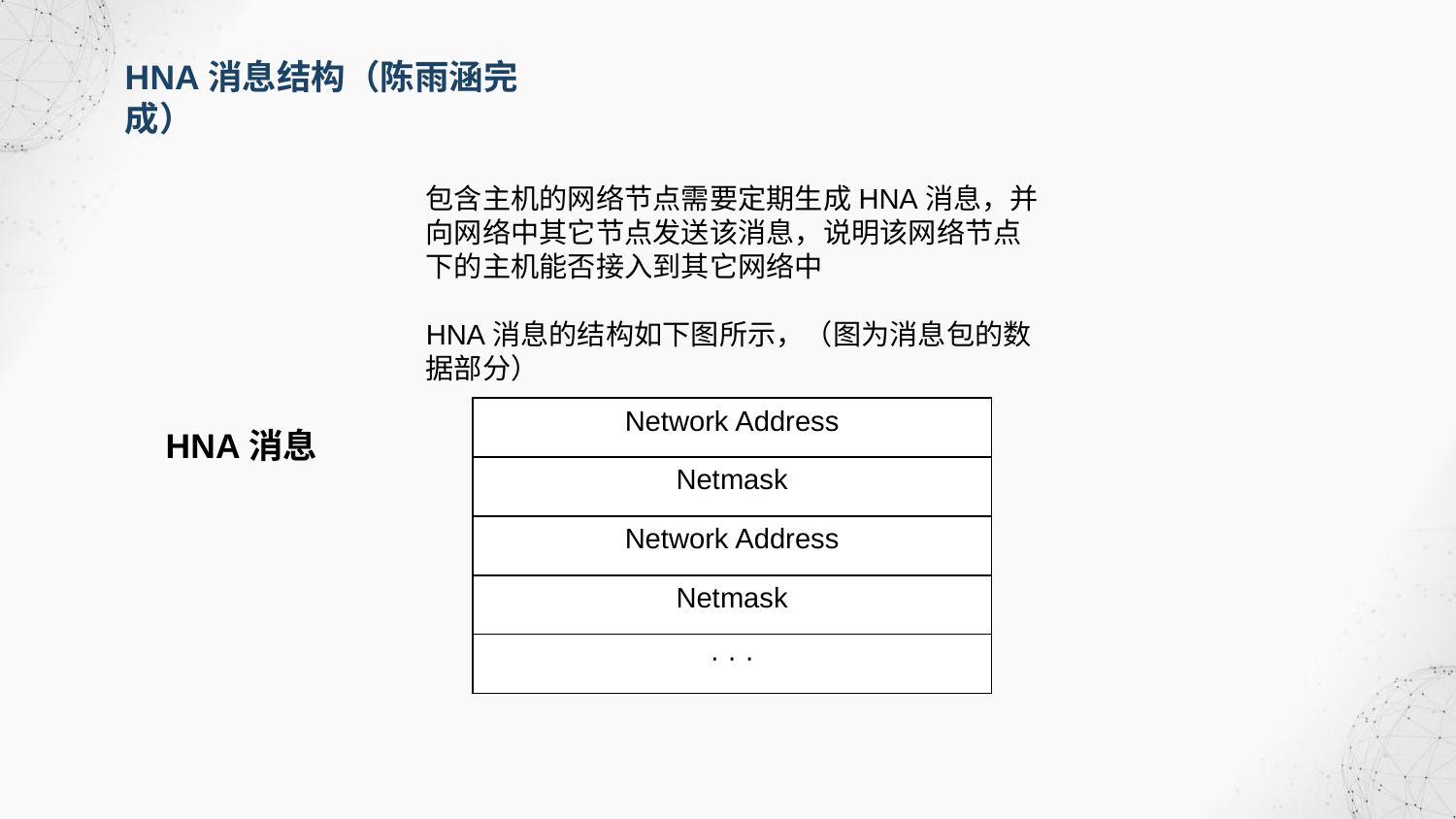

HNA消息结构（陈雨涵完成）
包含主机的网络节点需要定期生成HNA消息，并向网络中其它节点发送该消息，说明该网络节点下的主机能否接入到其它网络中

HNA消息的结构如下图所示，（图为消息包的数据部分）
| Network Address |
| --- |
| Netmask |
| Network Address |
| Netmask |
| · · · |
HNA消息